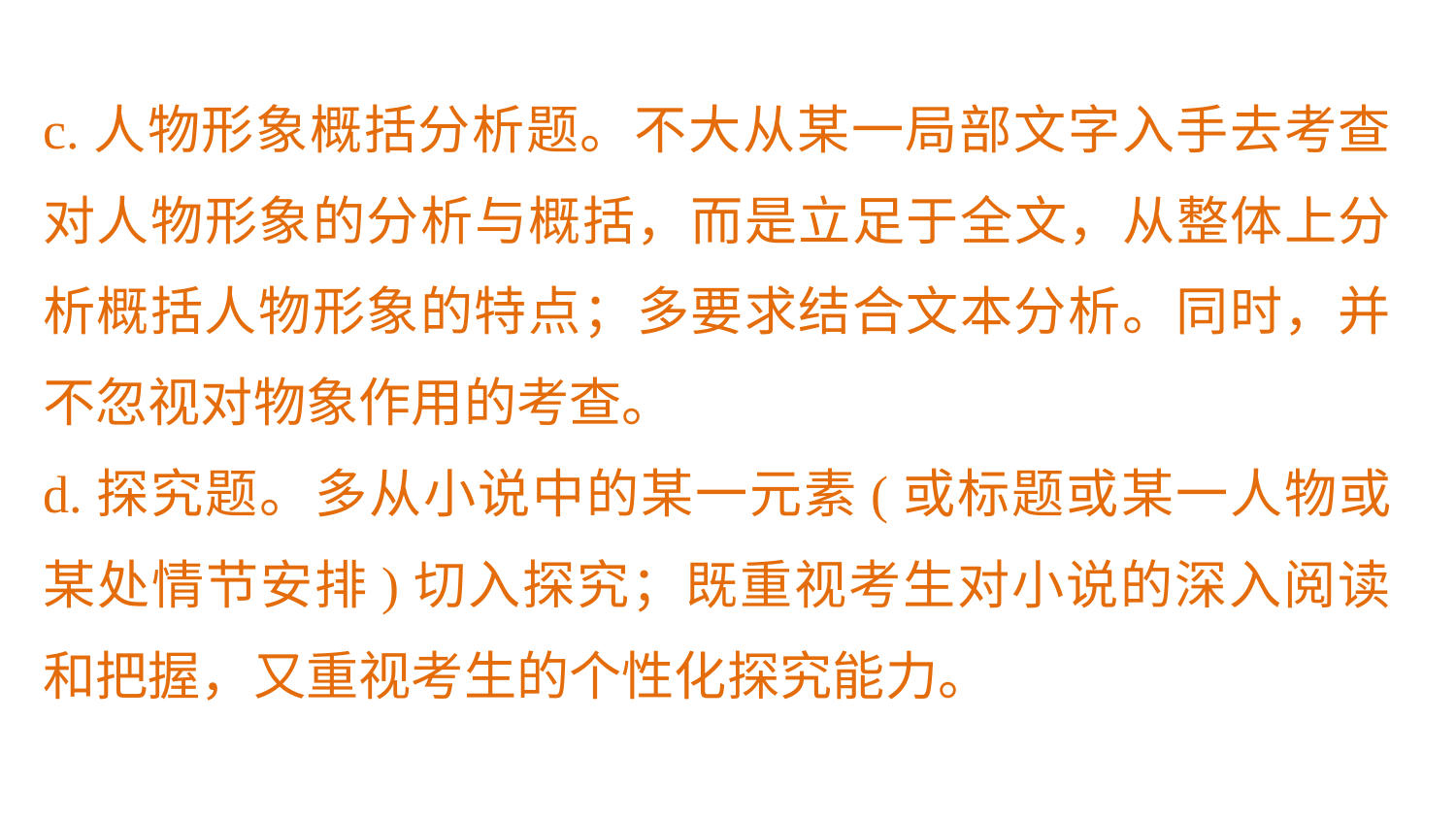

c.人物形象概括分析题。不大从某一局部文字入手去考查对人物形象的分析与概括，而是立足于全文，从整体上分析概括人物形象的特点；多要求结合文本分析。同时，并不忽视对物象作用的考查。
d.探究题。多从小说中的某一元素(或标题或某一人物或某处情节安排)切入探究；既重视考生对小说的深入阅读和把握，又重视考生的个性化探究能力。